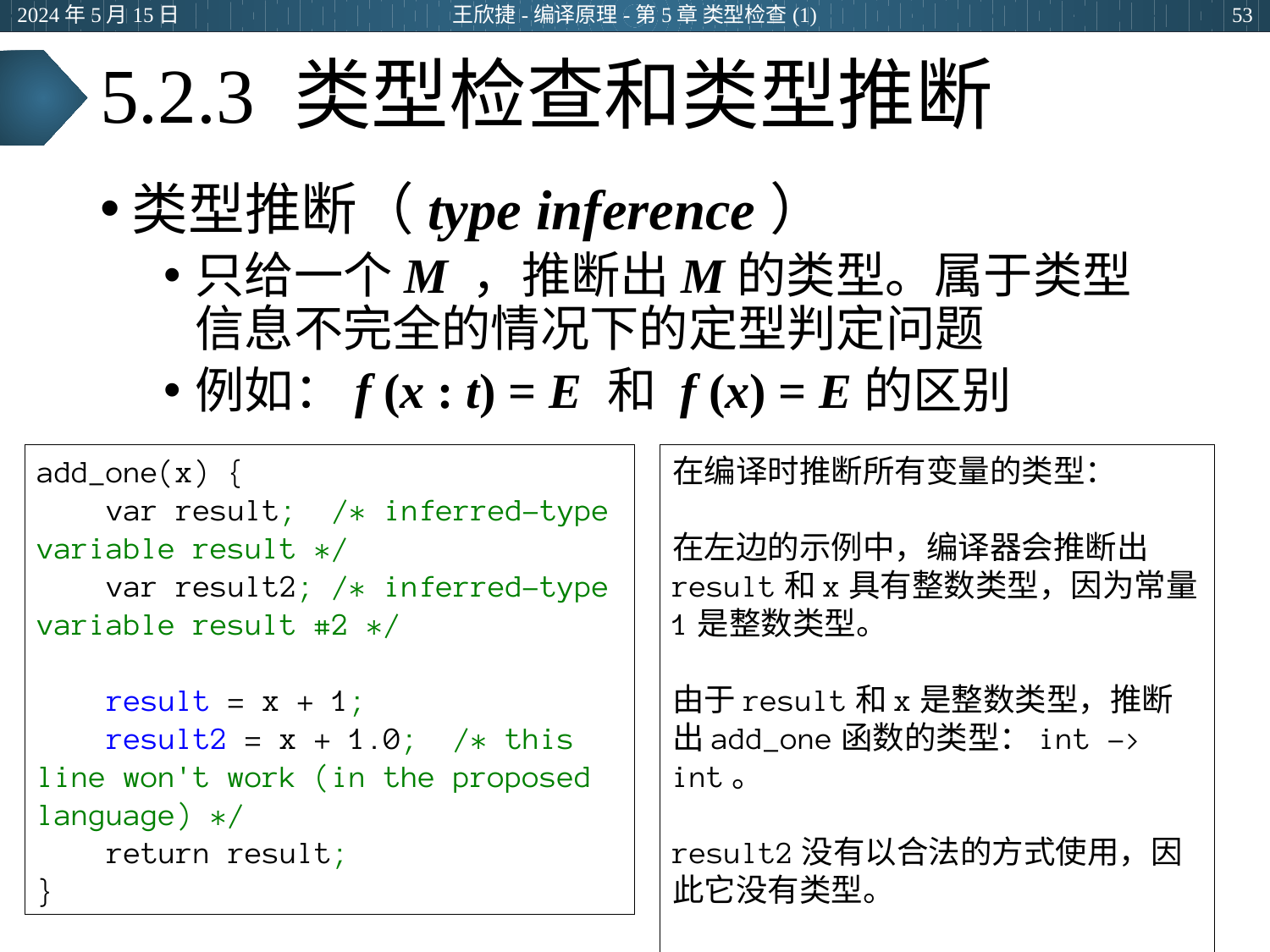

2024年5月15日
王欣捷-编译原理-第5章 类型检查(1)
53
# 5.2.3 类型检查和类型推断
类型推断（type inference）
只给一个M ，推断出M的类型。属于类型信息不完全的情况下的定型判定问题
例如：f (x : t) = E 和 f (x) = E的区别

add_one(x) {
    var result;  /* inferred-type variable result */
    var result2; /* inferred-type variable result #2 */
    result = x + 1;
    result2 = x + 1.0;  /* this line won't work (in the proposed language) */
    return result;
}
在编译时推断所有变量的类型：

在左边的示例中，编译器会推断出result和x具有整数类型，因为常量1是整数类型。

由于result和x是整数类型，推断出add_one函数的类型：int -> int。

result2没有以合法的方式使用，因此它没有类型。